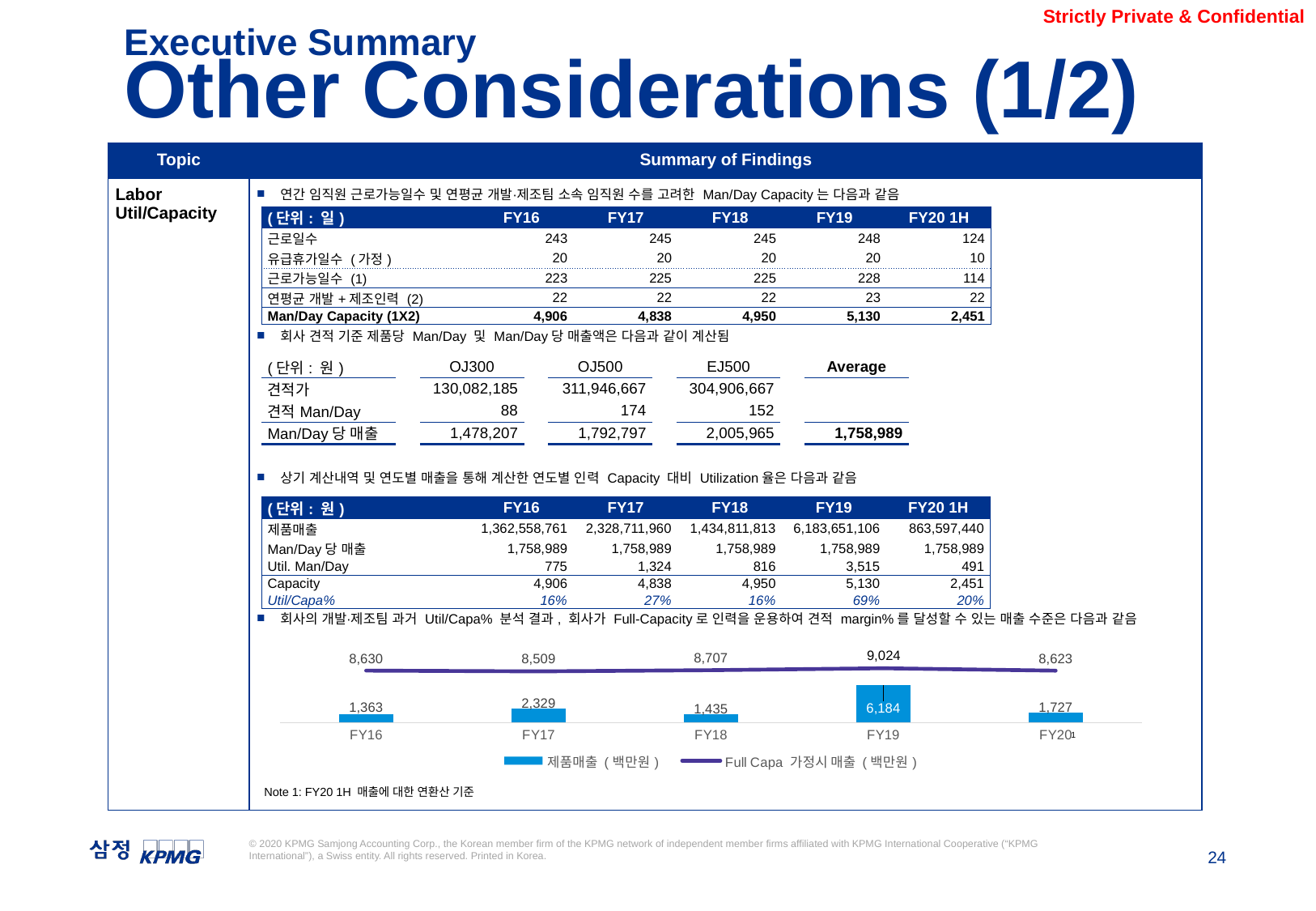

Executive Summary
Other Considerations (1/2)
| Topic | Summary of Findings |
| --- | --- |
| Labor Util/Capacity | 연간 임직원 근로가능일수 및 연평균 개발∙제조팀 소속 임직원 수를 고려한 Man/Day Capacity는 다음과 같음 회사 견적 기준 제품당 Man/Day 및 Man/Day당 매출액은 다음과 같이 계산됨 상기 계산내역 및 연도별 매출을 통해 계산한 연도별 인력 Capacity 대비 Utilization율은 다음과 같음 회사의 개발∙제조팀 과거 Util/Capa% 분석 결과, 회사가 Full-Capacity로 인력을 운용하여 견적 margin%를 달성할 수 있는 매출 수준은 다음과 같음 |
| (단위: 일) | FY16 | FY17 | FY18 | FY19 | FY20 1H |
| --- | --- | --- | --- | --- | --- |
| 근로일수 | 243 | 245 | 245 | 248 | 124 |
| 유급휴가일수 (가정) | 20 | 20 | 20 | 20 | 10 |
| 근로가능일수 (1) | 223 | 225 | 225 | 228 | 114 |
| 연평균 개발+제조인력 (2) | 22 | 22 | 22 | 23 | 22 |
| Man/Day Capacity (1X2) | 4,906 | 4,838 | 4,950 | 5,130 | 2,451 |
| (단위: 원) |  | OJ300 |  | OJ500 |  | EJ500 |  | Average |
| --- | --- | --- | --- | --- | --- | --- | --- | --- |
| 견적가 |  | 130,082,185 |  | 311,946,667 |  | 304,906,667 |  |  |
| 견적Man/Day |  | 88 |  | 174 |  | 152 |  |  |
| Man/Day당 매출 |  | 1,478,207 |  | 1,792,797 |  | 2,005,965 |  | 1,758,989 |
| (단위: 원) | FY16 | FY17 | FY18 | FY19 | FY20 1H |
| --- | --- | --- | --- | --- | --- |
| 제품매출 | 1,362,558,761 | 2,328,711,960 | 1,434,811,813 | 6,183,651,106 | 863,597,440 |
| Man/Day당 매출 | 1,758,989 | 1,758,989 | 1,758,989 | 1,758,989 | 1,758,989 |
| Util. Man/Day | 775 | 1,324 | 816 | 3,515 | 491 |
| Capacity | 4,906 | 4,838 | 4,950 | 5,130 | 2,451 |
| Util/Capa% | 16% | 27% | 16% | 69% | 20% |
9,024

### Chart

| Category | 제품매출 (백만원) | Full Capa 가정시 매출 (백만원) |
|---|---|---|
| FY16 | 1362.558761 | 8629.602475519854 |
| FY17 | 2328.71196 | 8509.111694930147 |
| FY18 | 1434.811813 | 8706.998013416893 |
| FY19 | 6183.651106 | 9023.616122995689 |
| FY20 | 1727.19488 | 8622.566517529214 |
1
Note 1: FY20 1H 매출에 대한 연환산 기준